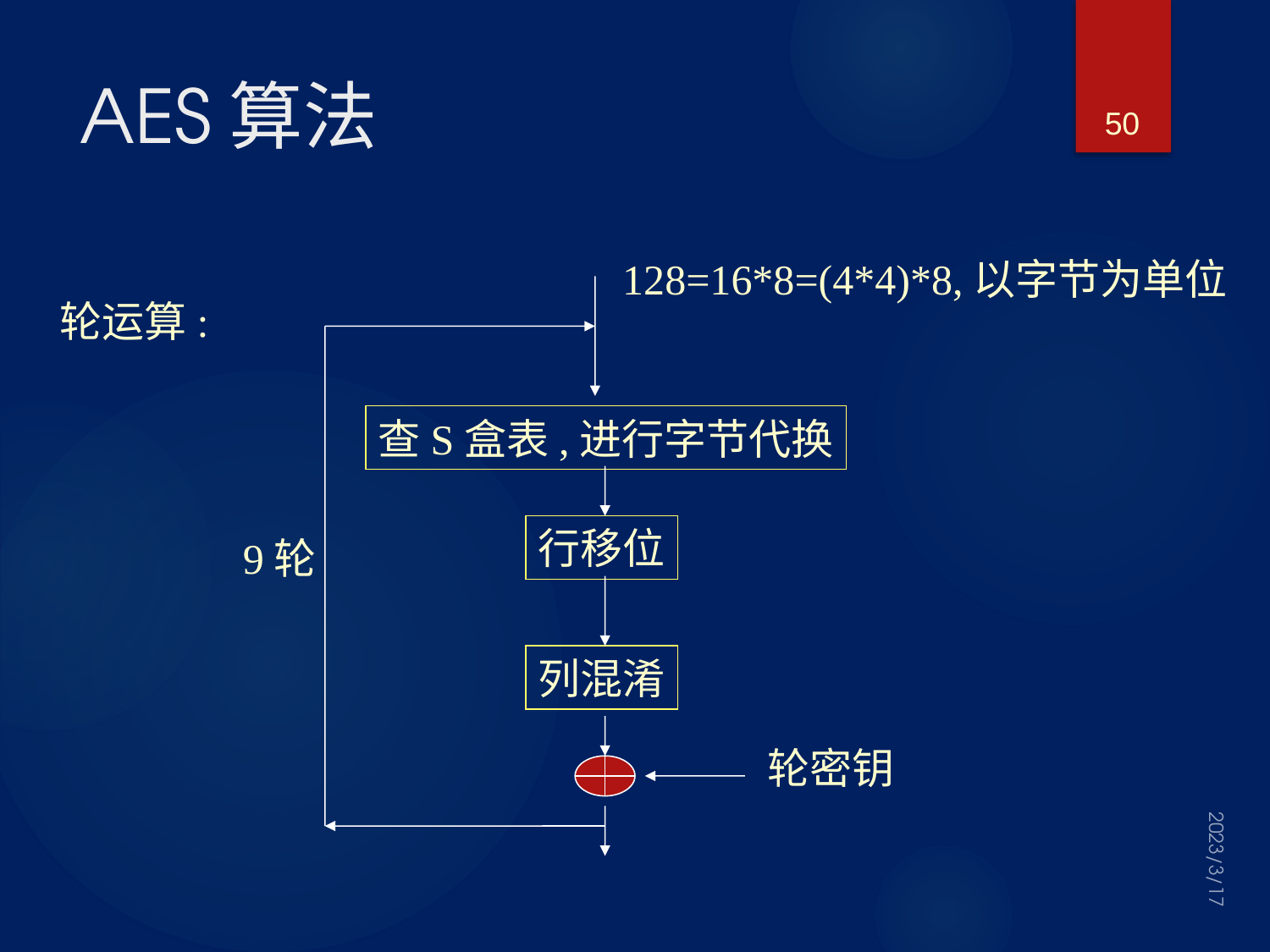

50
# AES算法
128=16*8=(4*4)*8,以字节为单位

轮运算:

查S盒表,进行字节代换

行移位
9轮

列混淆

轮密钥

2023/3/17